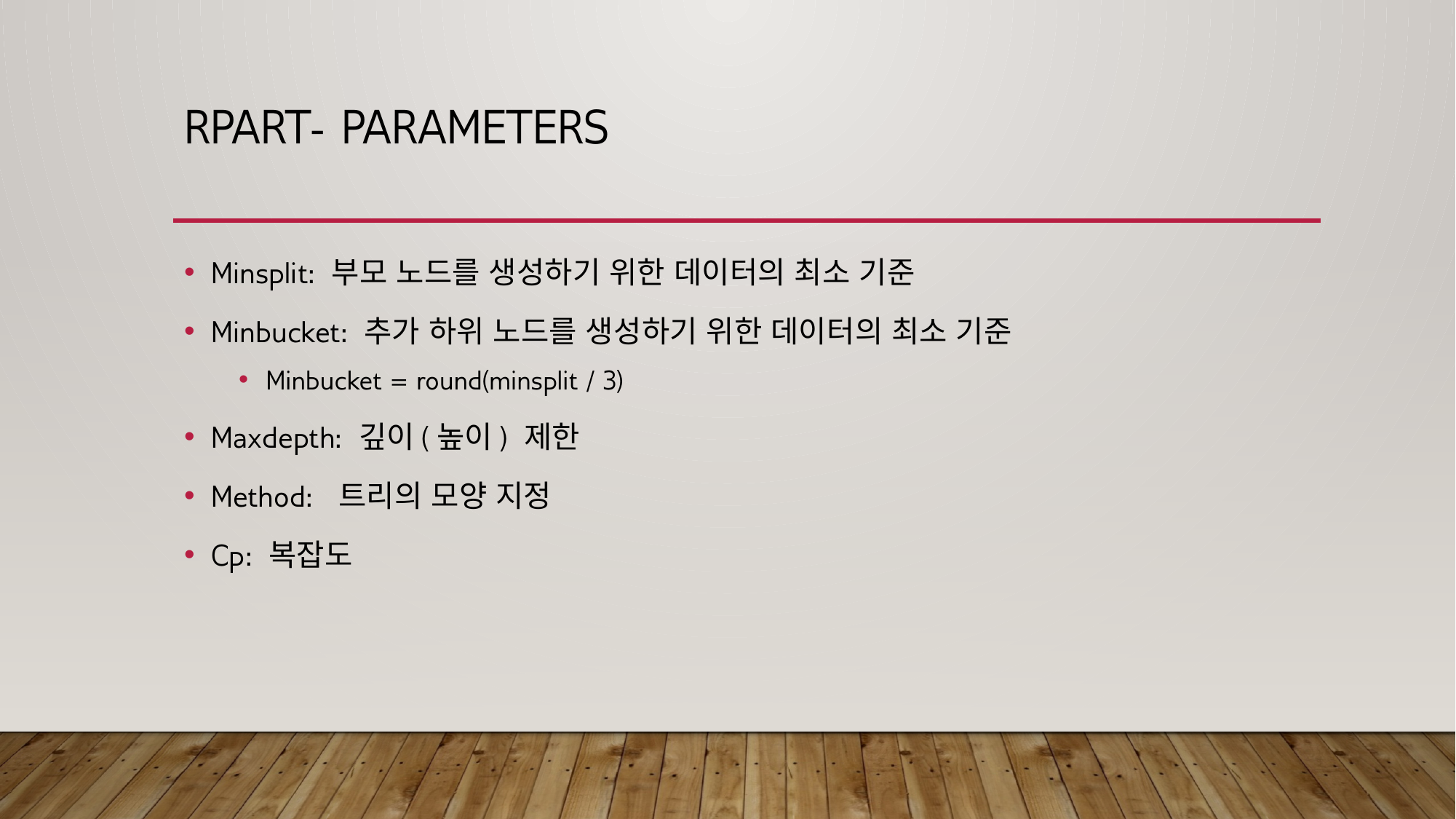

# Rpart- parameters
Minsplit: 부모 노드를 생성하기 위한 데이터의 최소 기준
Minbucket: 추가 하위 노드를 생성하기 위한 데이터의 최소 기준
Minbucket = round(minsplit / 3)
Maxdepth: 깊이(높이) 제한
Method:  트리의 모양 지정
Cp: 복잡도